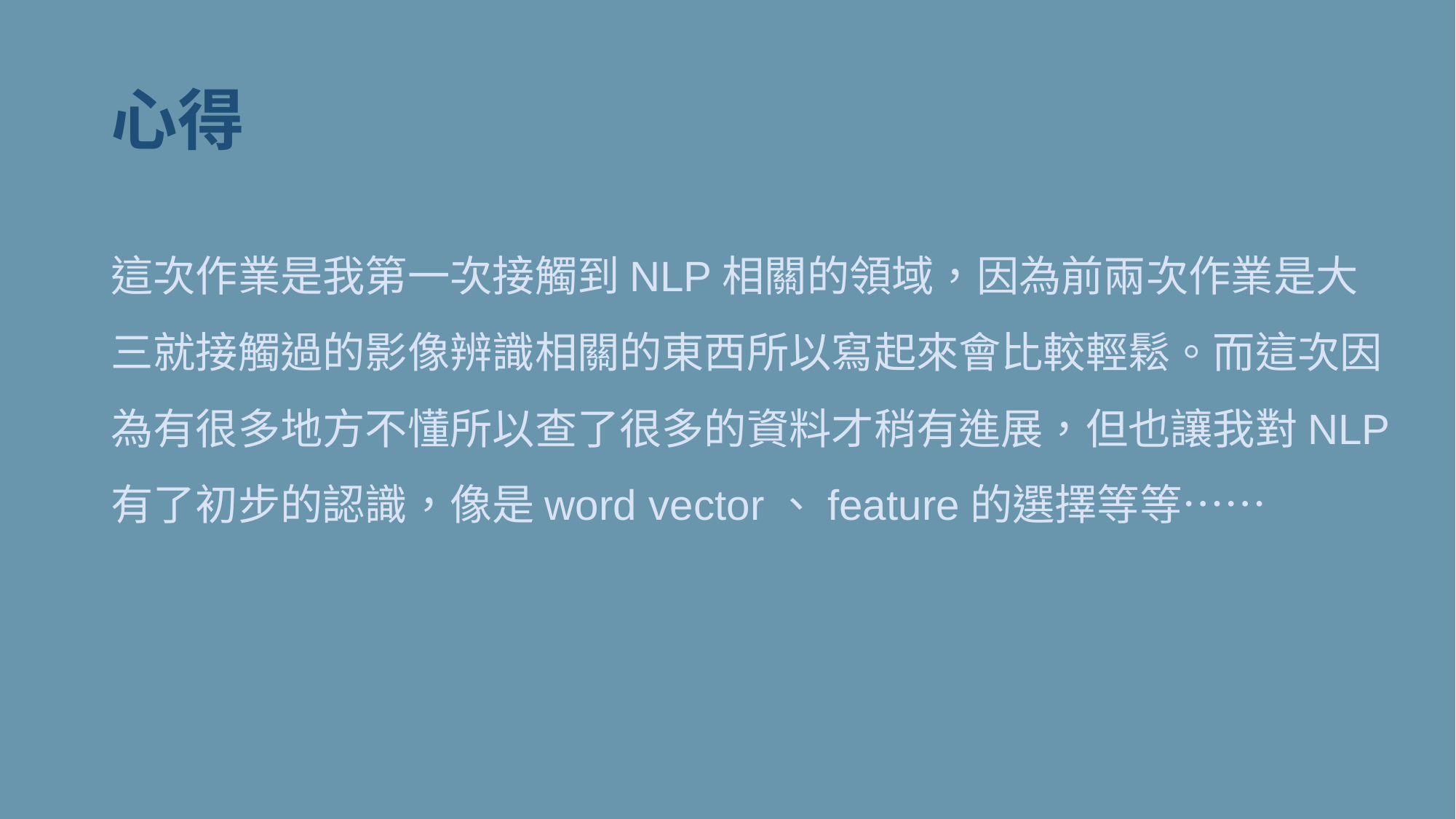

# 心得
這次作業是我第一次接觸到NLP相關的領域，因為前兩次作業是大三就接觸過的影像辨識相關的東西所以寫起來會比較輕鬆。而這次因為有很多地方不懂所以查了很多的資料才稍有進展，但也讓我對NLP有了初步的認識，像是word vector、feature的選擇等等……